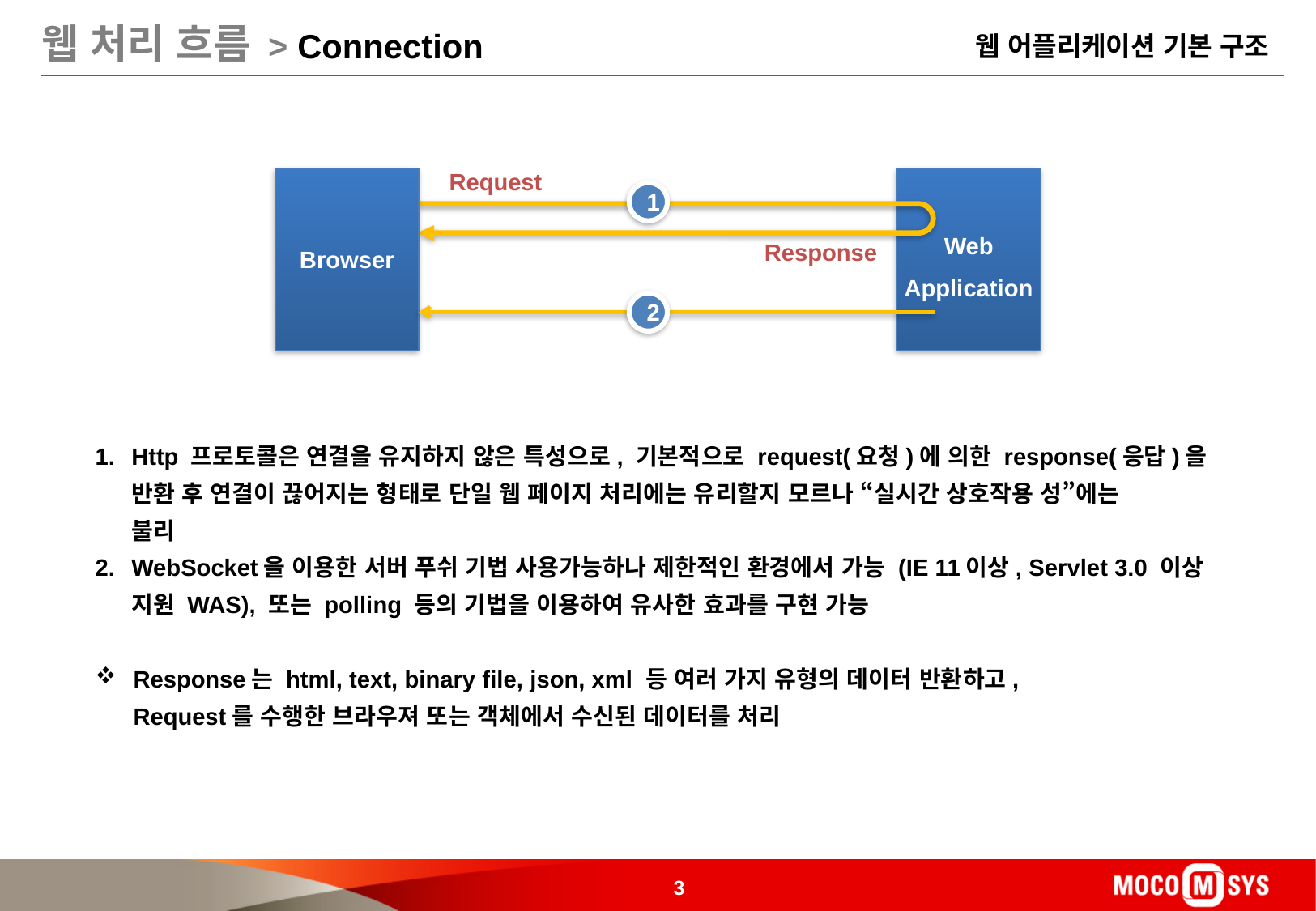

# 웹 처리 흐름 > Connection
웹 어플리케이션 기본 구조
Request
Browser
Web Application
1
Response
2
Http 프로토콜은 연결을 유지하지 않은 특성으로, 기본적으로 request(요청)에 의한 response(응답)을 반환 후 연결이 끊어지는 형태로 단일 웹 페이지 처리에는 유리할지 모르나 “실시간 상호작용 성”에는
불리
WebSocket을 이용한 서버 푸쉬 기법 사용가능하나 제한적인 환경에서 가능 (IE 11이상, Servlet 3.0 이상 지원 WAS), 또는 polling 등의 기법을 이용하여 유사한 효과를 구현 가능

Response는 html, text, binary file, json, xml 등 여러 가지 유형의 데이터 반환하고,
Request를 수행한 브라우져 또는 객체에서 수신된 데이터를 처리